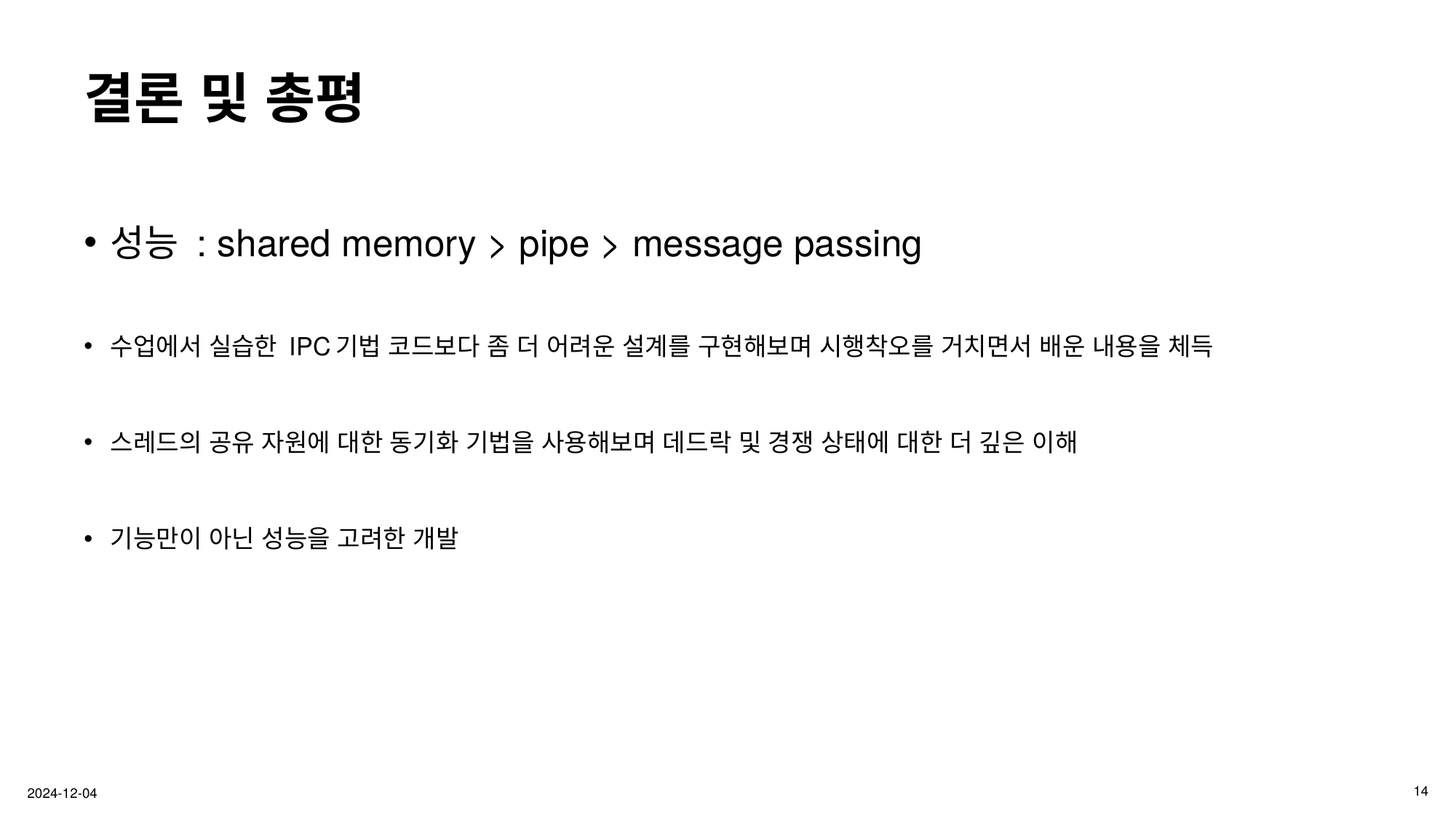

# 결론 및 총평
성능 : shared memory > pipe > message passing

수업에서 실습한 IPC기법 코드보다 좀 더 어려운 설계를 구현해보며 시행착오를 거치면서 배운 내용을 체득

스레드의 공유 자원에 대한 동기화 기법을 사용해보며 데드락 및 경쟁 상태에 대한 더 깊은 이해

기능만이 아닌 성능을 고려한 개발

2024-12-04

14